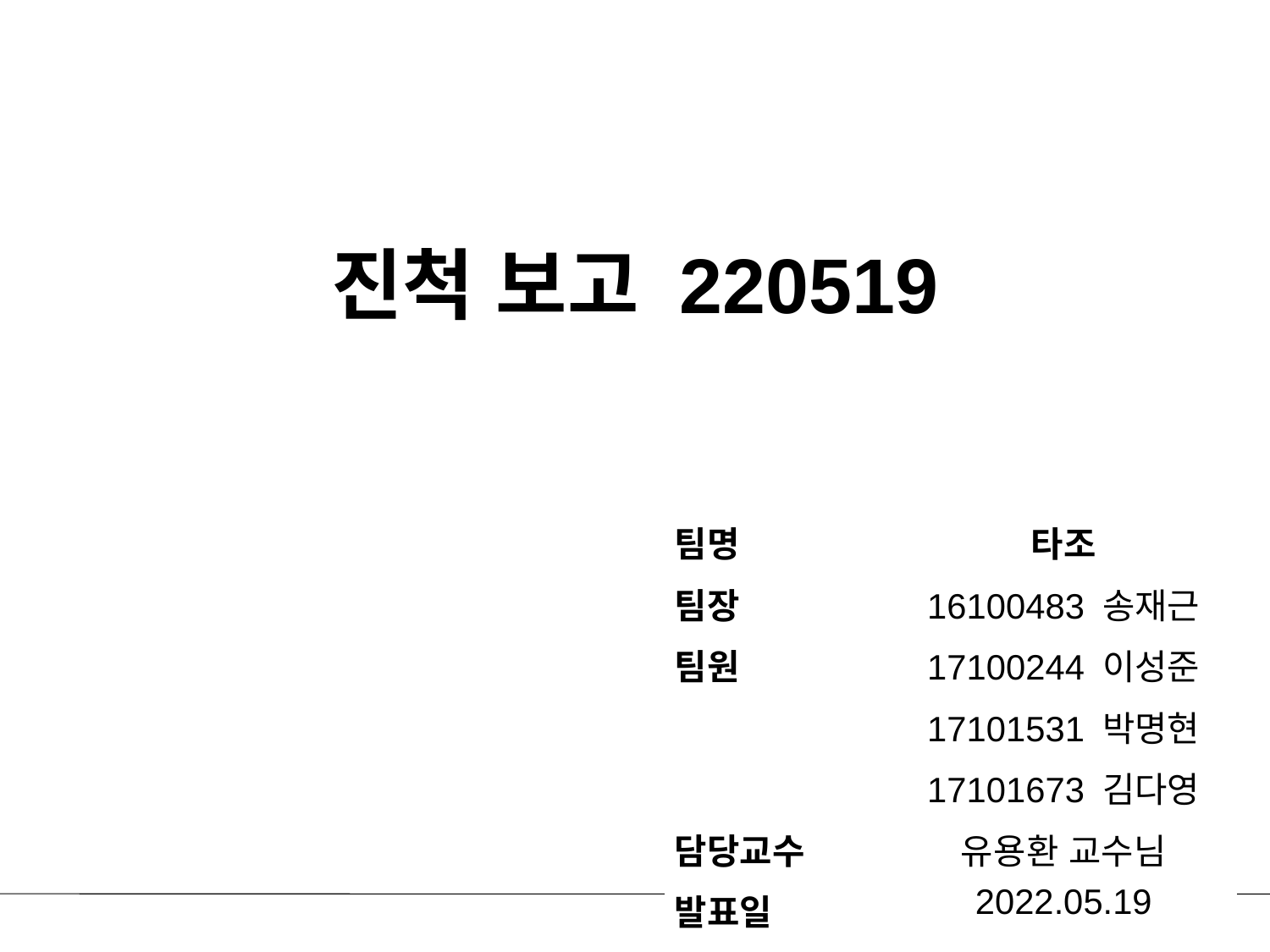

진척 보고 220519
| 팀명 | 타조 |
| --- | --- |
| 팀장 | 16100483 송재근 |
| 팀원 | 17100244 이성준 |
|  | 17101531 박명현 |
|  | 17101673 김다영 |
| 담당교수 | 유용환 교수님 |
| 발표일 | 2022.05.19 |